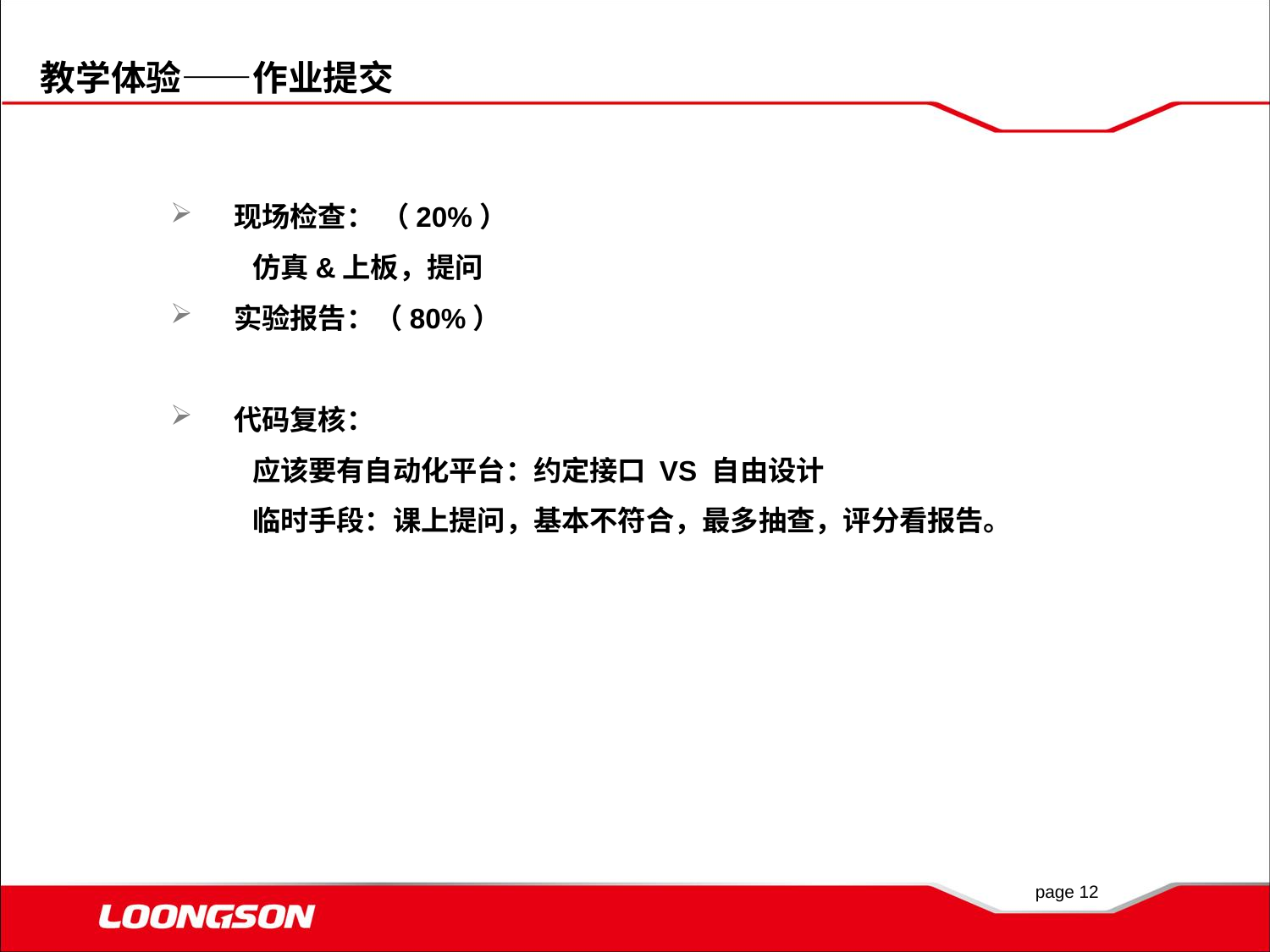

教学体验——作业提交
现场检查： （20%）
	仿真&上板，提问
实验报告：（80%）

代码复核：
	应该要有自动化平台：约定接口 VS 自由设计
	临时手段：课上提问，基本不符合，最多抽查，评分看报告。
page 12